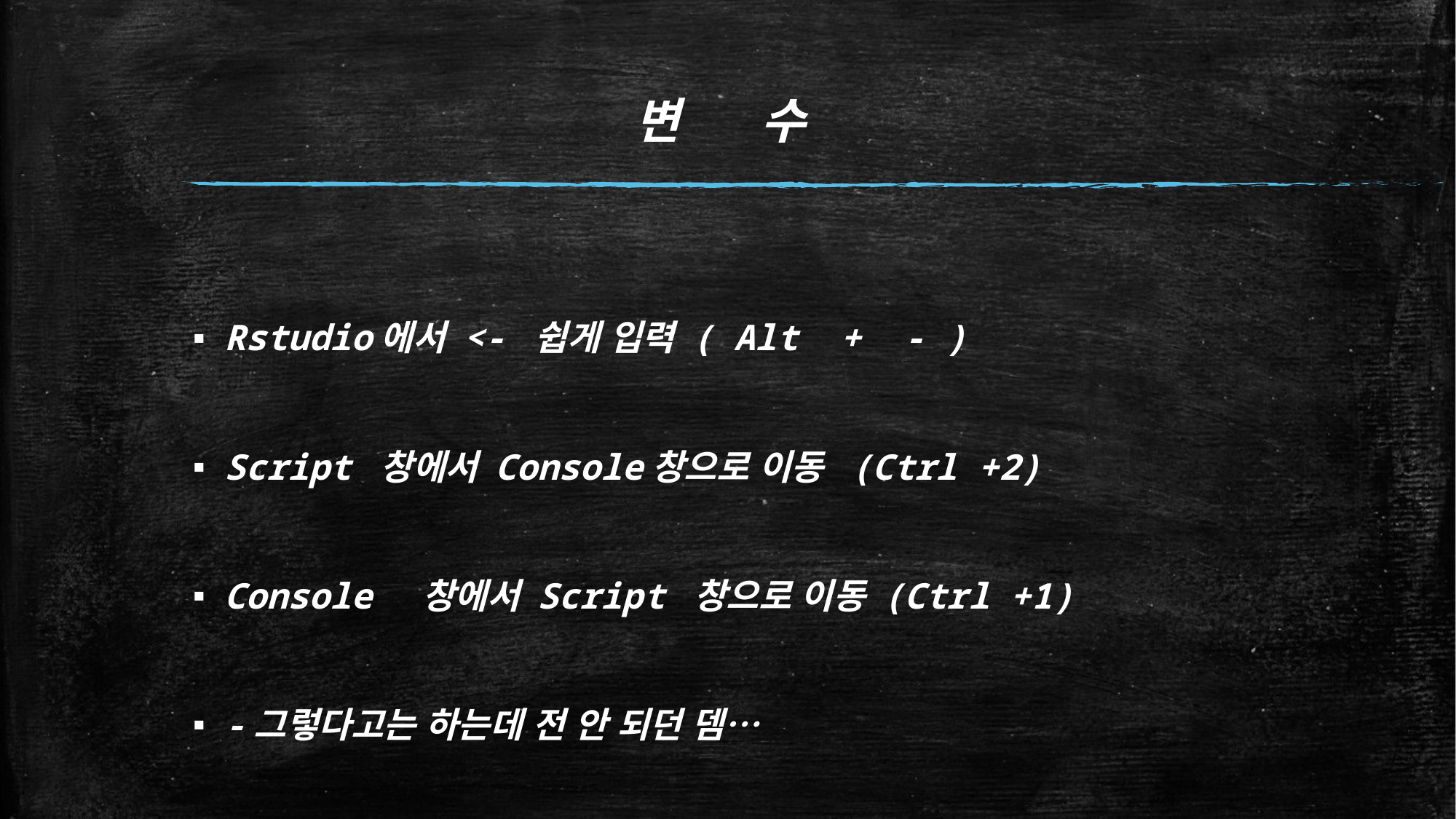

# 변      수

Rstudio에서 <- 쉽게 입력 ( Alt  +  - )

Script 창에서 Console창으로 이동  (Ctrl +2)

Console  창에서 Script 창으로 이동 (Ctrl +1)

-그렇다고는 하는데 전 안 되던 뎀…